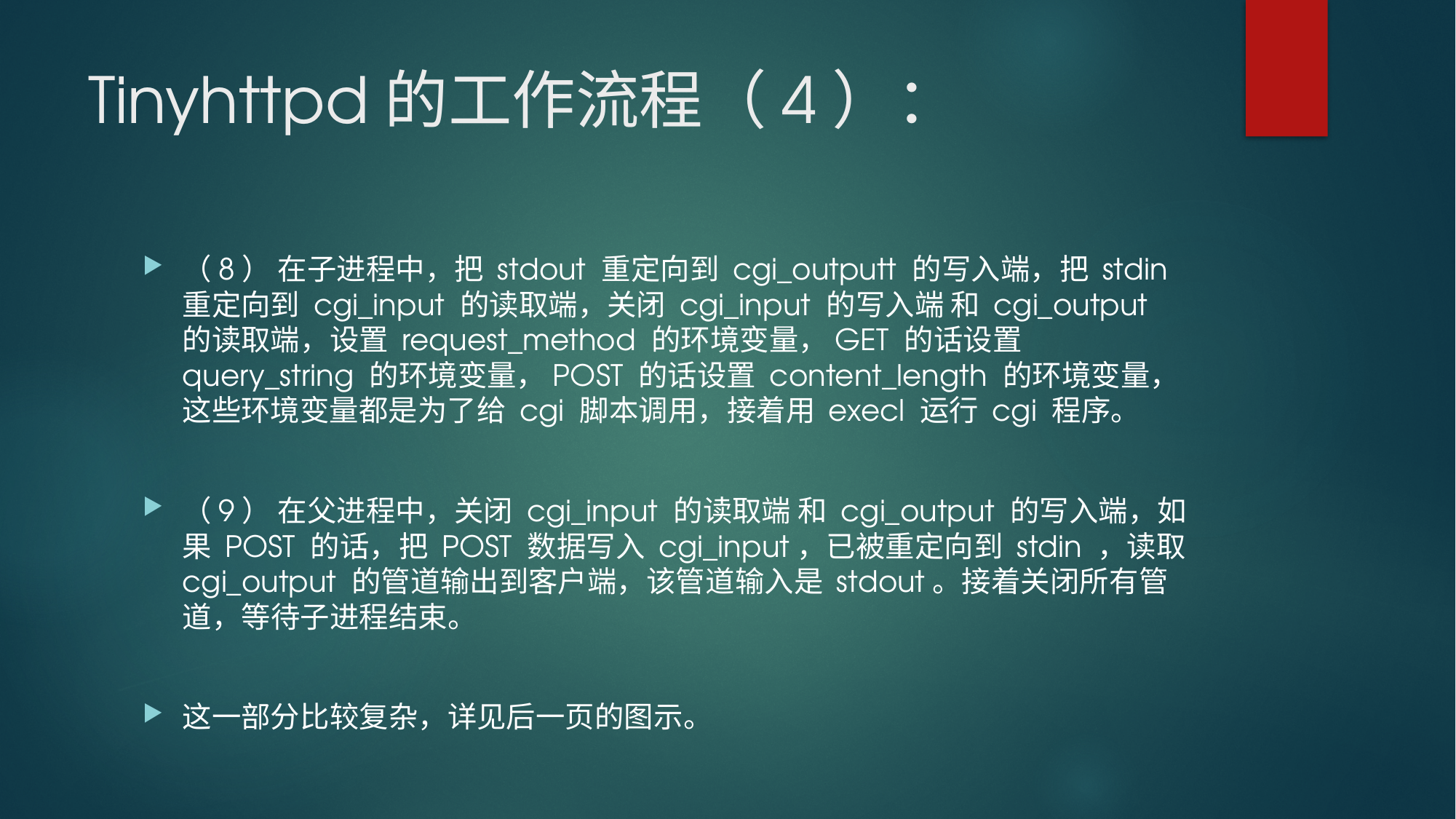

# Tinyhttpd的工作流程（4）：
（8） 在子进程中，把 stdout 重定向到 cgi_outputt 的写入端，把 stdin 重定向到 cgi_input 的读取端，关闭 cgi_input 的写入端 和 cgi_output 的读取端，设置 request_method 的环境变量，GET 的话设置 query_string 的环境变量，POST 的话设置 content_length 的环境变量，这些环境变量都是为了给 cgi 脚本调用，接着用 execl 运行 cgi 程序。

（9） 在父进程中，关闭 cgi_input 的读取端 和 cgi_output 的写入端，如果 POST 的话，把 POST 数据写入 cgi_input，已被重定向到 stdin ，读取 cgi_output 的管道输出到客户端，该管道输入是 stdout。接着关闭所有管道，等待子进程结束。

这一部分比较复杂，详见后一页的图示。